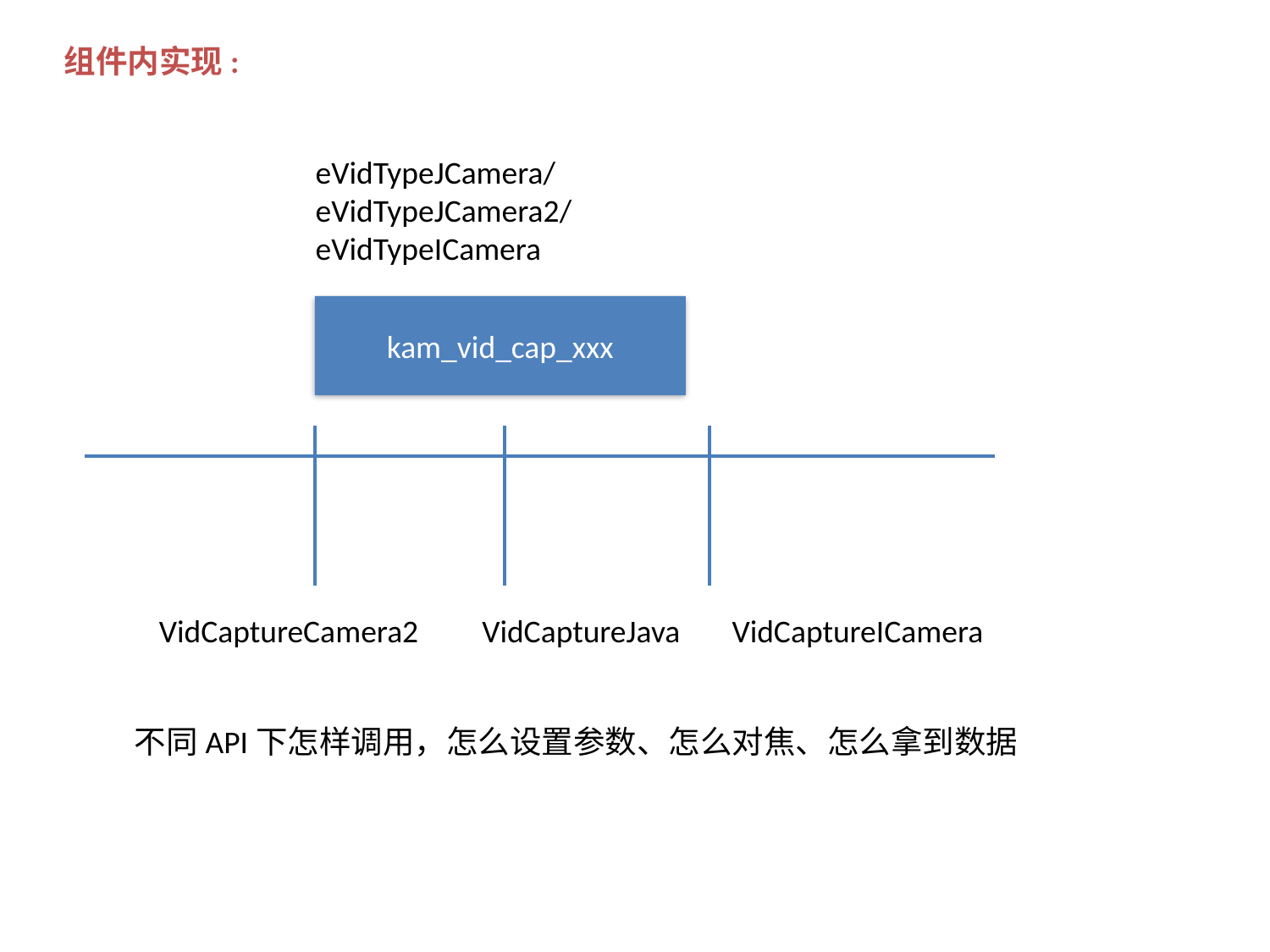

组件内实现:
eVidTypeJCamera/
eVidTypeJCamera2/
eVidTypeICamera
kam_vid_cap_xxx
VidCaptureCamera2
VidCaptureJava
VidCaptureICamera
不同API下怎样调用，怎么设置参数、怎么对焦、怎么拿到数据